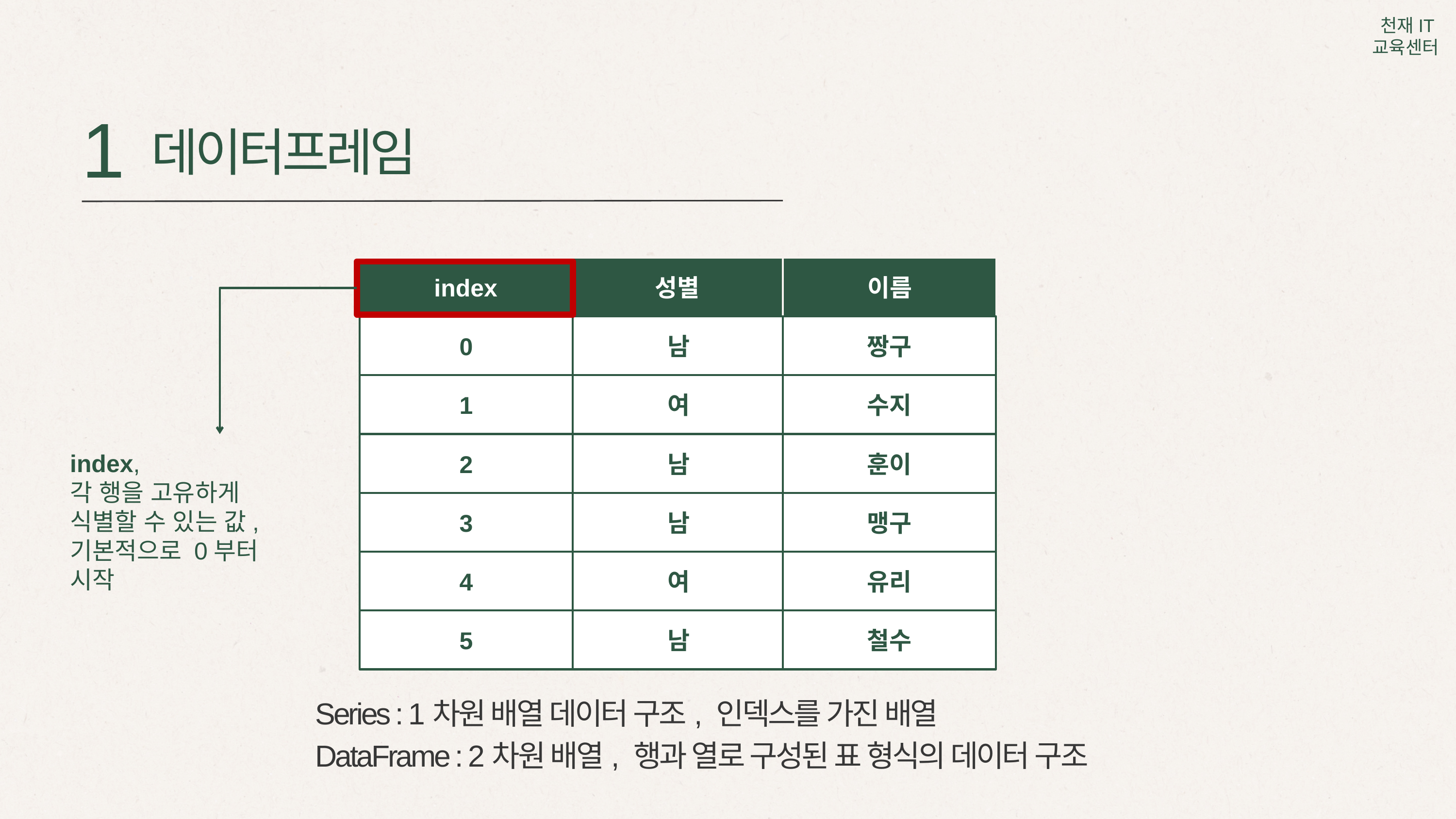

1
데이터프레임

index
성별
이름

index,
각 행을 고유하게 식별할 수 있는 값, 기본적으로 0부터 시작
0
남
짱구
1
여
수지
2
남
훈이
3
남
맹구
4
여
유리
5
남
철수
Series : 1차원 배열 데이터 구조, 인덱스를 가진 배열
DataFrame : 2차원 배열, 행과 열로 구성된 표 형식의 데이터 구조